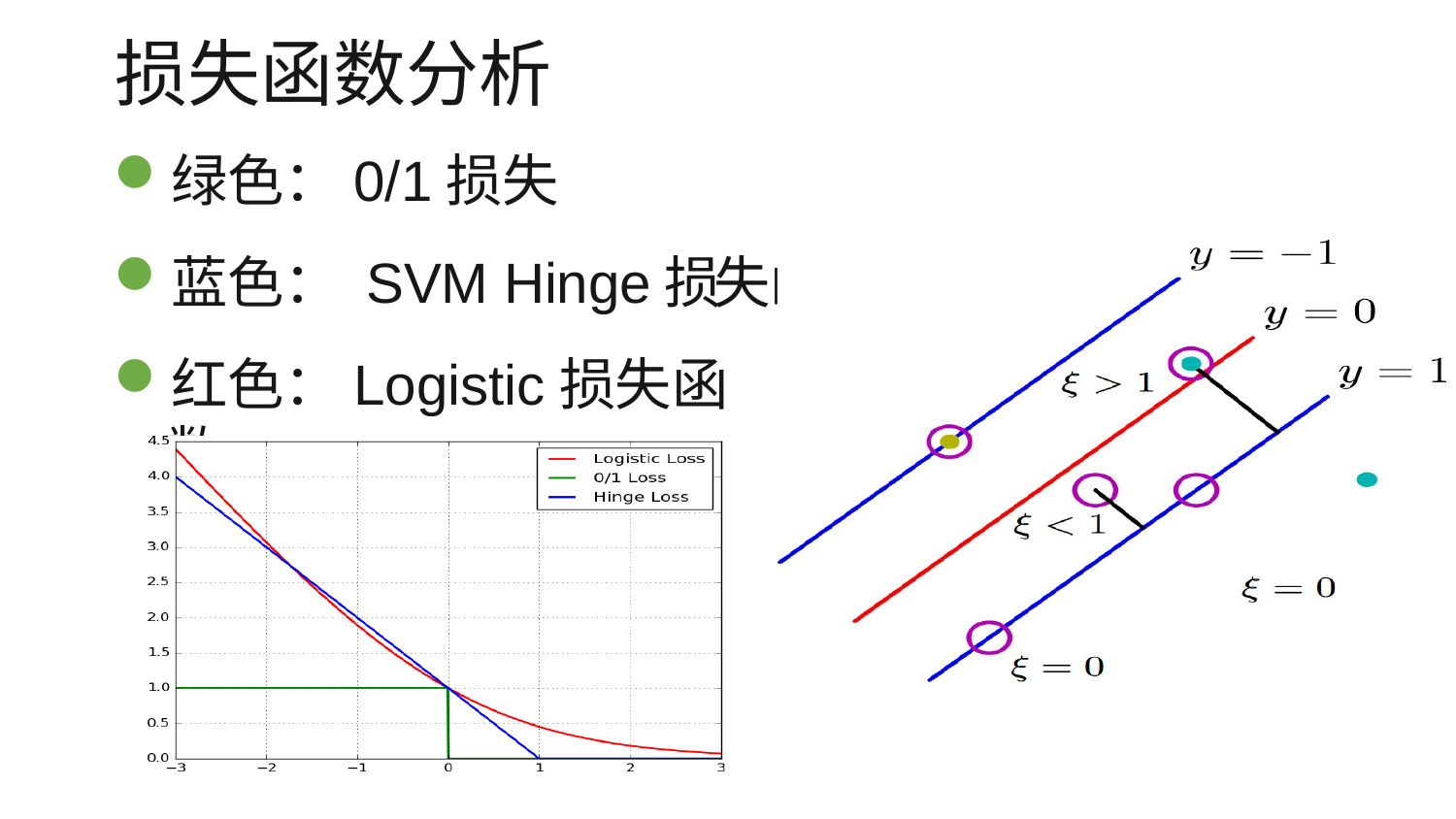

# 损失函数分析
绿色：0/1损失
蓝色： SVM Hinge损
红色：Logistic损失函数

失函数